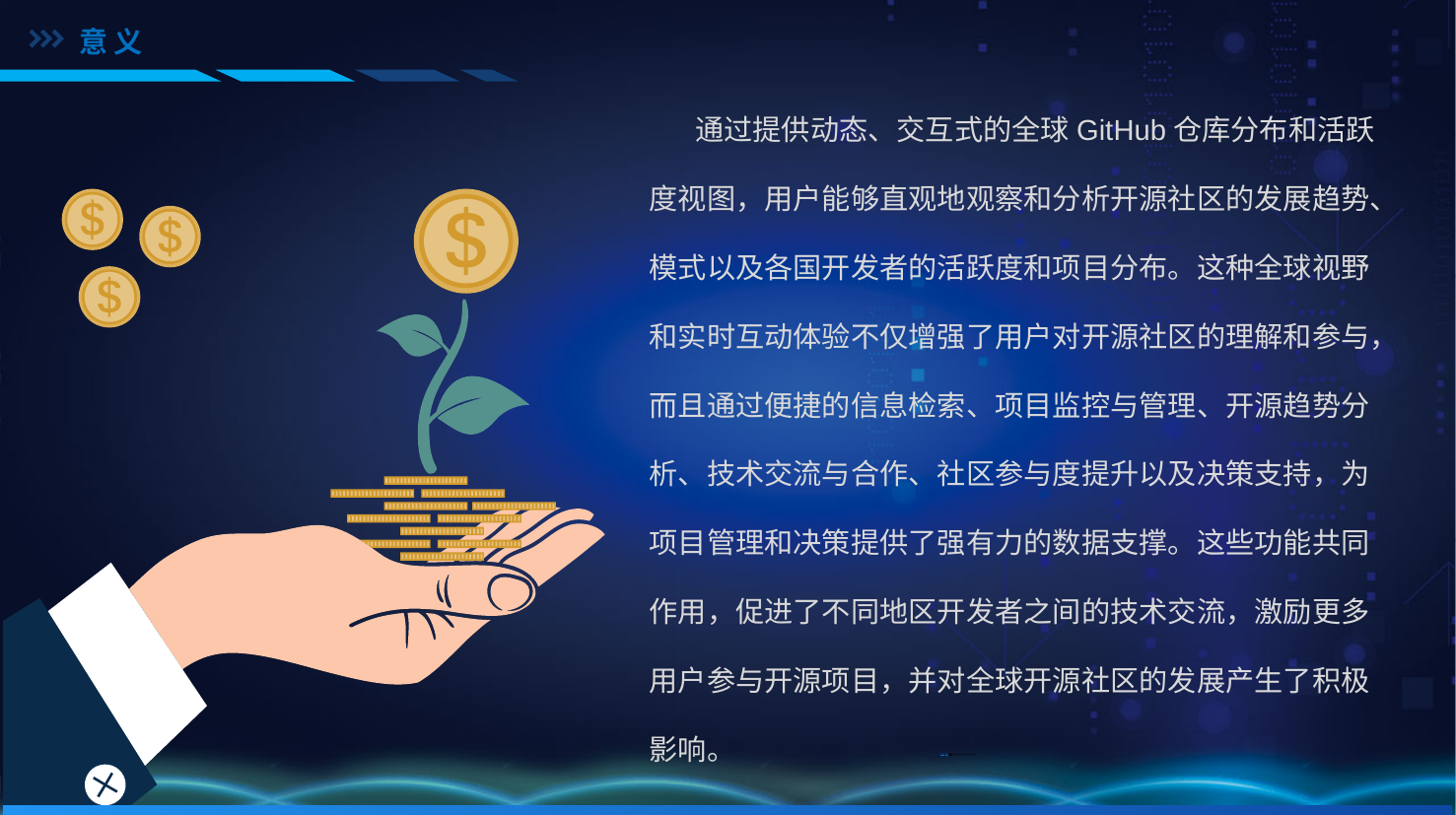

意义

       通过提供动态、交互式的全球GitHub仓库分布和活跃度视图，用户能够直观地观察和分析开源社区的发展趋势、模式以及各国开发者的活跃度和项目分布。这种全球视野和实时互动体验不仅增强了用户对开源社区的理解和参与，而且通过便捷的信息检索、项目监控与管理、开源趋势分析、技术交流与合作、社区参与度提升以及决策支持，为项目管理和决策提供了强有力的数据支撑。这些功能共同作用，促进了不同地区开发者之间的技术交流，激励更多用户参与开源项目，并对全球开源社区的发展产生了积极影响。

行业PPT模板http://www.1ppt.com/hangye/